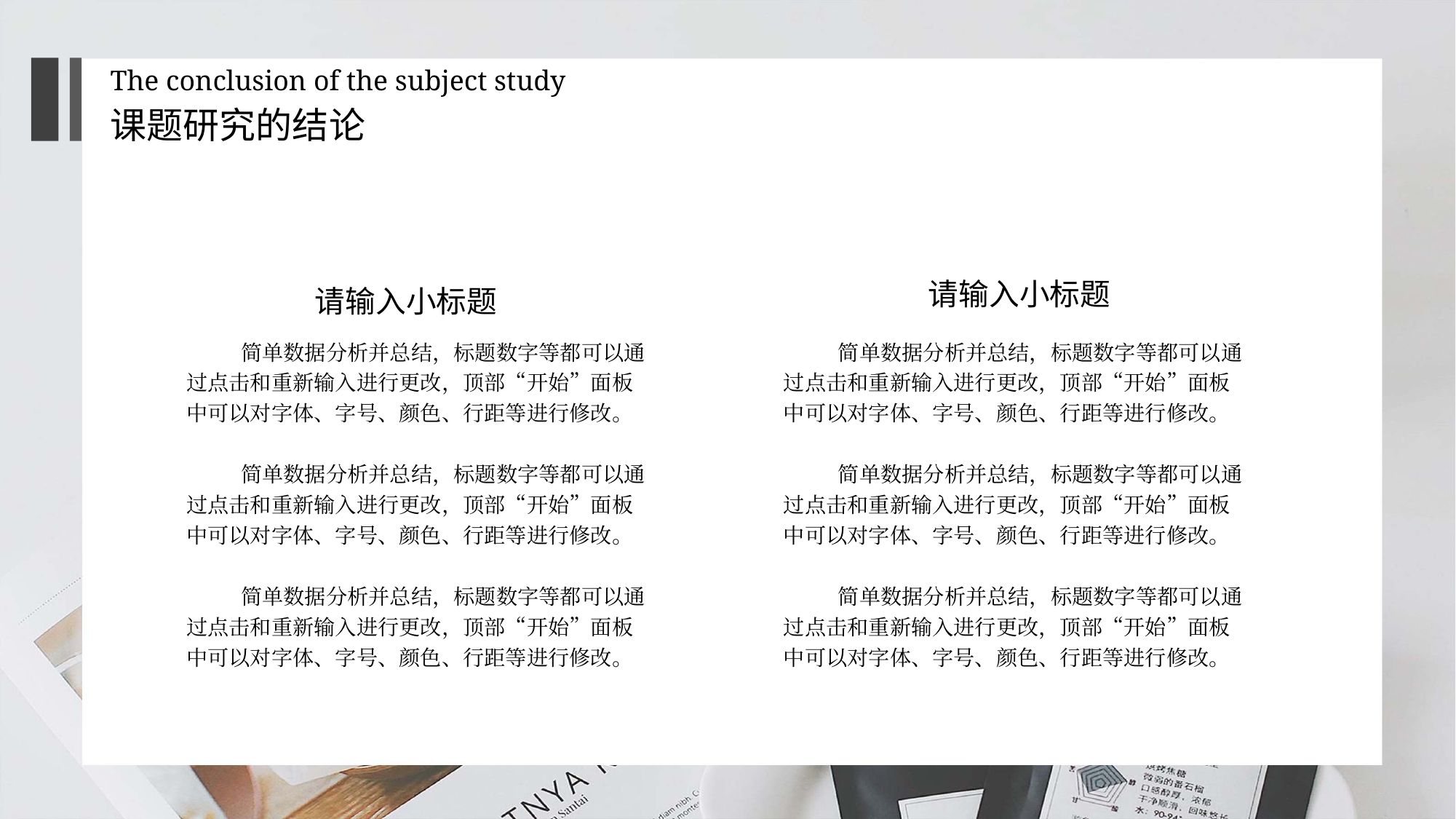

The conclusion of the subject study
课题研究的结论
请输入小标题

简单数据分析并总结，标题数字等都可以通过点击和重新输入进行更改，顶部“开始”面板中可以对字体、字号、颜色、行距等进行修改。

简单数据分析并总结，标题数字等都可以通过点击和重新输入进行更改，顶部“开始”面板中可以对字体、字号、颜色、行距等进行修改。

简单数据分析并总结，标题数字等都可以通过点击和重新输入进行更改，顶部“开始”面板中可以对字体、字号、颜色、行距等进行修改。
请输入小标题

简单数据分析并总结，标题数字等都可以通过点击和重新输入进行更改，顶部“开始”面板中可以对字体、字号、颜色、行距等进行修改。

简单数据分析并总结，标题数字等都可以通过点击和重新输入进行更改，顶部“开始”面板中可以对字体、字号、颜色、行距等进行修改。

简单数据分析并总结，标题数字等都可以通过点击和重新输入进行更改，顶部“开始”面板中可以对字体、字号、颜色、行距等进行修改。